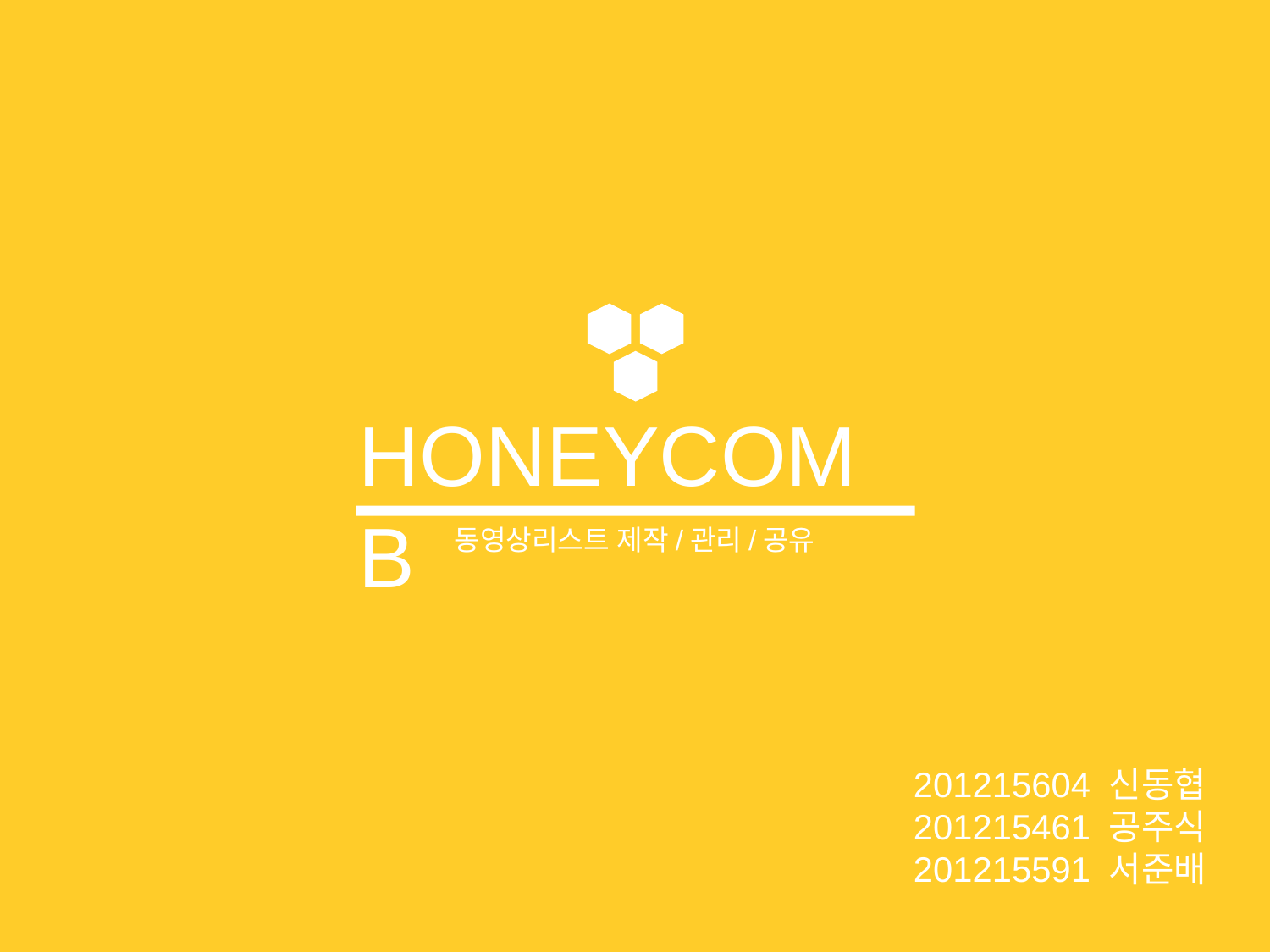

HONEYCOMB

동영상리스트 제작/관리/공유
201215604 신동협
201215461 공주식
201215591 서준배